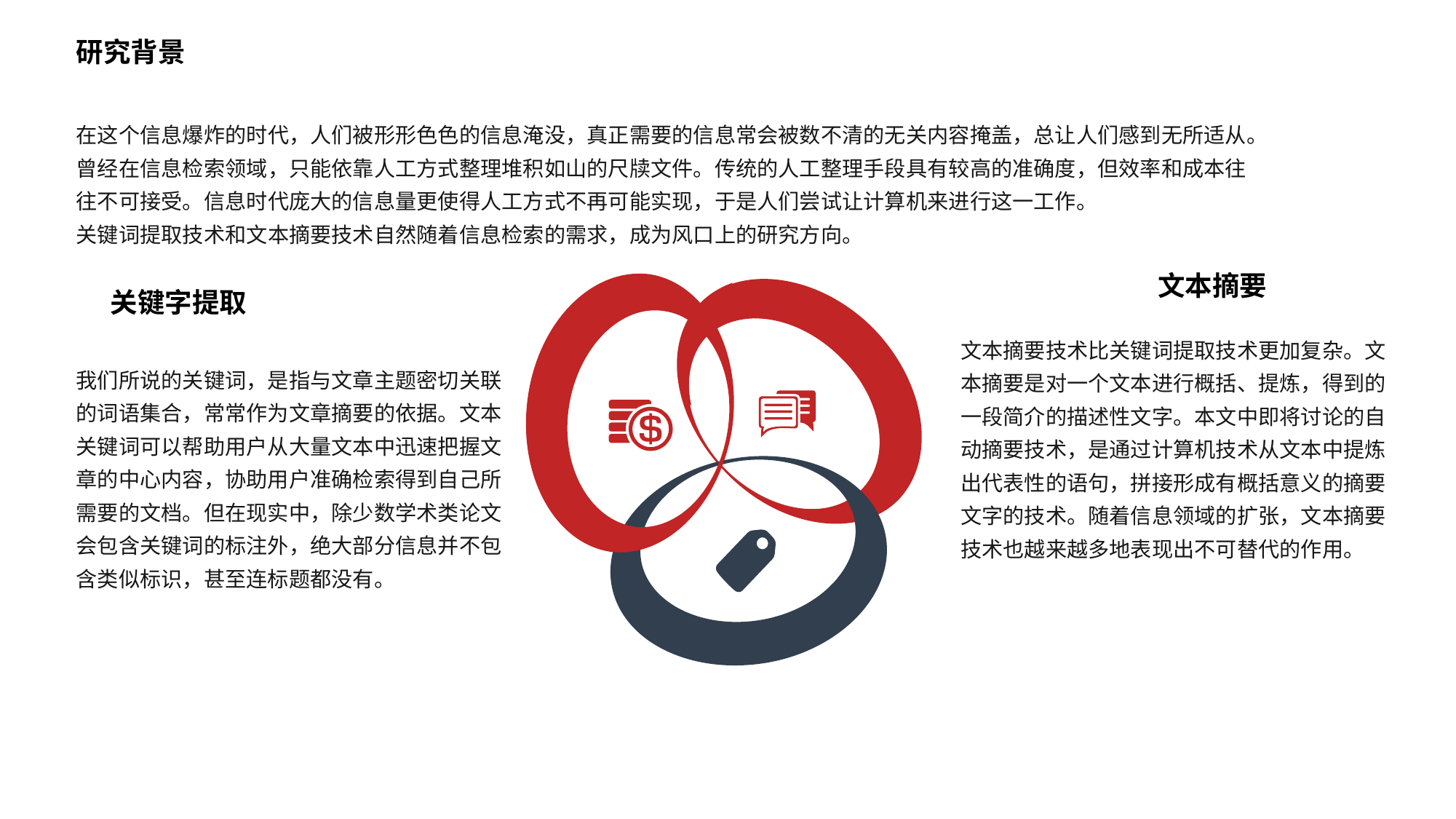

研究背景
在这个信息爆炸的时代，人们被形形色色的信息淹没，真正需要的信息常会被数不清的无关内容掩盖，总让人们感到无所适从。曾经在信息检索领域，只能依靠人工方式整理堆积如山的尺牍文件。传统的人工整理手段具有较高的准确度，但效率和成本往往不可接受。信息时代庞大的信息量更使得人工方式不再可能实现，于是人们尝试让计算机来进行这一工作。
关键词提取技术和文本摘要技术自然随着信息检索的需求，成为风口上的研究方向。

文本摘要
关键字提取
文本摘要技术比关键词提取技术更加复杂。文本摘要是对一个文本进行概括、提炼，得到的一段简介的描述性文字。本文中即将讨论的自动摘要技术，是通过计算机技术从文本中提炼出代表性的语句，拼接形成有概括意义的摘要文字的技术。随着信息领域的扩张，文本摘要技术也越来越多地表现出不可替代的作用。
我们所说的关键词，是指与文章主题密切关联的词语集合，常常作为文章摘要的依据。文本关键词可以帮助用户从大量文本中迅速把握文章的中心内容，协助用户准确检索得到自己所需要的文档。但在现实中，除少数学术类论文会包含关键词的标注外，绝大部分信息并不包含类似标识，甚至连标题都没有。